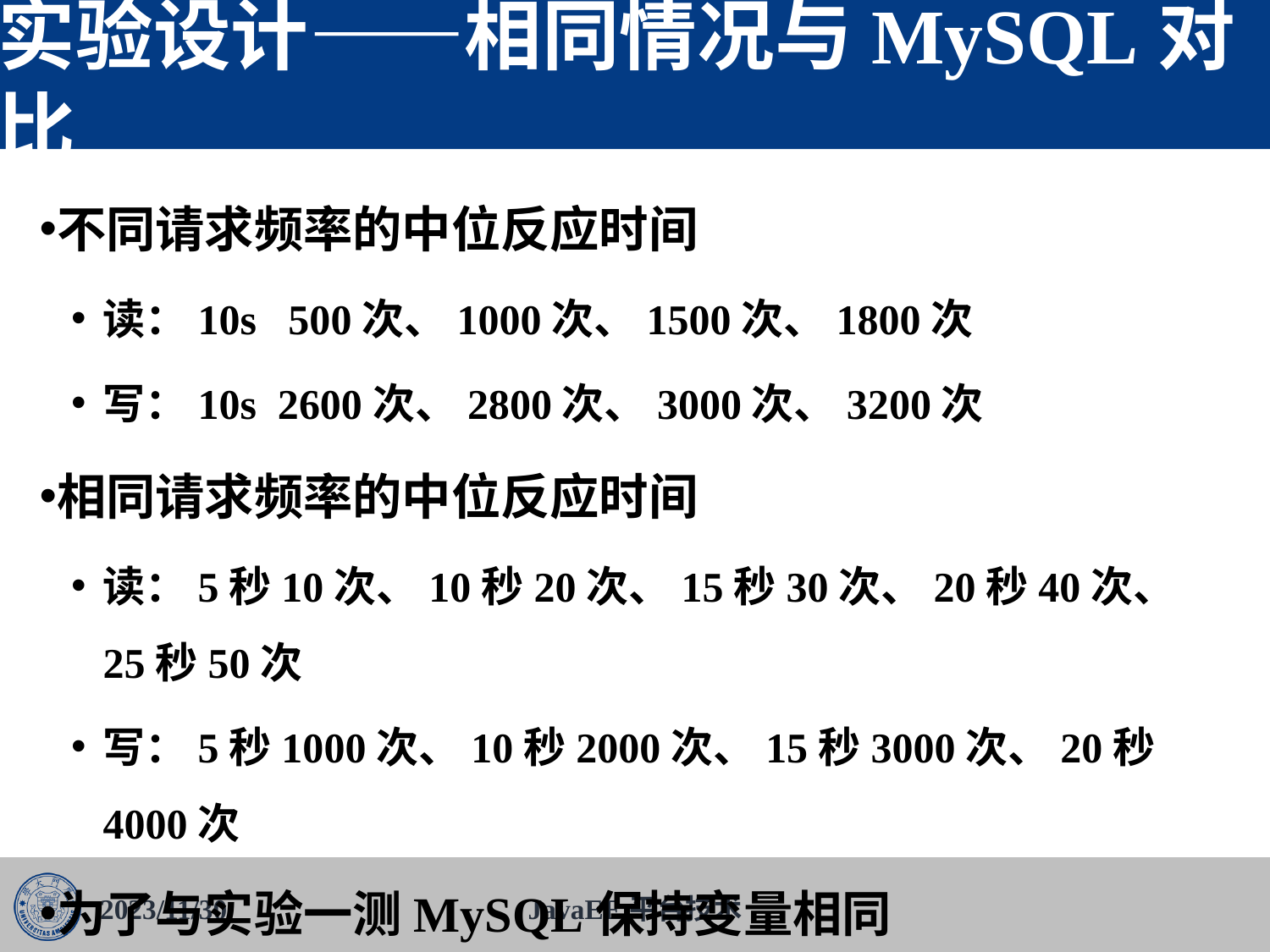

# 实验设计——相同情况与MySQL对比
不同请求频率的中位反应时间
读：10s   500次、1000次、1500次、1800次
写：10s  2600次、2800次、3000次、3200次
相同请求频率的中位反应时间
读：5秒10次、10秒20次、15秒30次、20秒40次、 25秒50次
写：5秒1000次、10秒2000次、15秒3000次、20秒4000次
为了与实验一测MySQL保持变量相同

2023/11/30
JavaEE平台技术
5